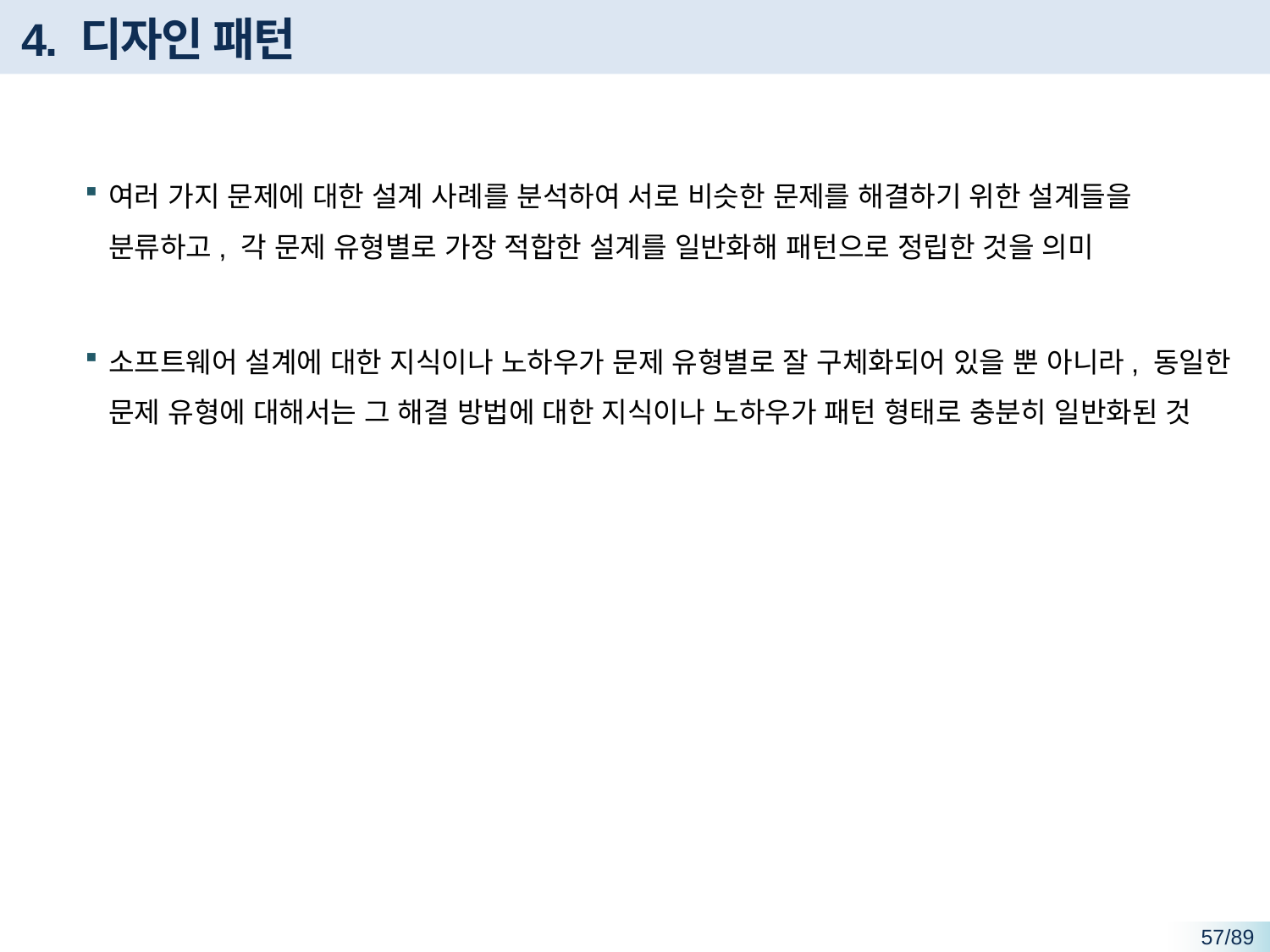

# 4. 디자인 패턴

여러 가지 문제에 대한 설계 사례를 분석하여 서로 비슷한 문제를 해결하기 위한 설계들을 분류하고, 각 문제 유형별로 가장 적합한 설계를 일반화해 패턴으로 정립한 것을 의미

소프트웨어 설계에 대한 지식이나 노하우가 문제 유형별로 잘 구체화되어 있을 뿐 아니라, 동일한 문제 유형에 대해서는 그 해결 방법에 대한 지식이나 노하우가 패턴 형태로 충분히 일반화된 것